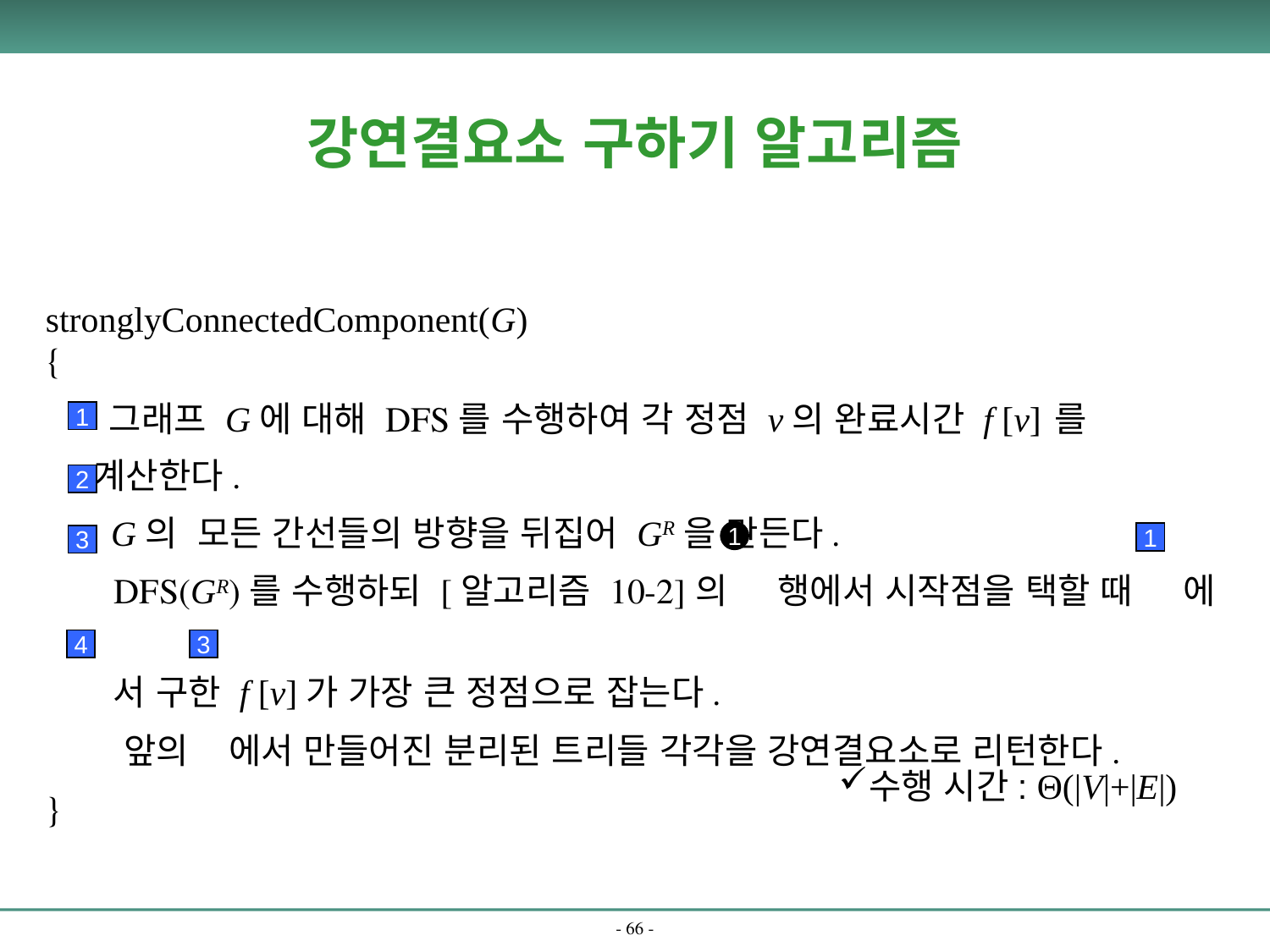

# 강연결요소 구하기 알고리즘
stronglyConnectedComponent(G)
{
       그래프 G에 대해 DFS를 수행하여 각 정점 v의 완료시간 f [v] 를 계산한다.
       G의  모든 간선들의 방향을 뒤집어 GR을 만든다.
       DFS(GR)를 수행하되 [알고리즘 10-2]의     행에서 시작점을 택할 때     에
  서 구한 f [v]가 가장 큰 정점으로 잡는다.
       앞의    에서 만들어진 분리된 트리들 각각을 강연결요소로 리턴한다.
}
1
2
1
3
 1
4
3
수행 시간: Θ(|V|+|E|)